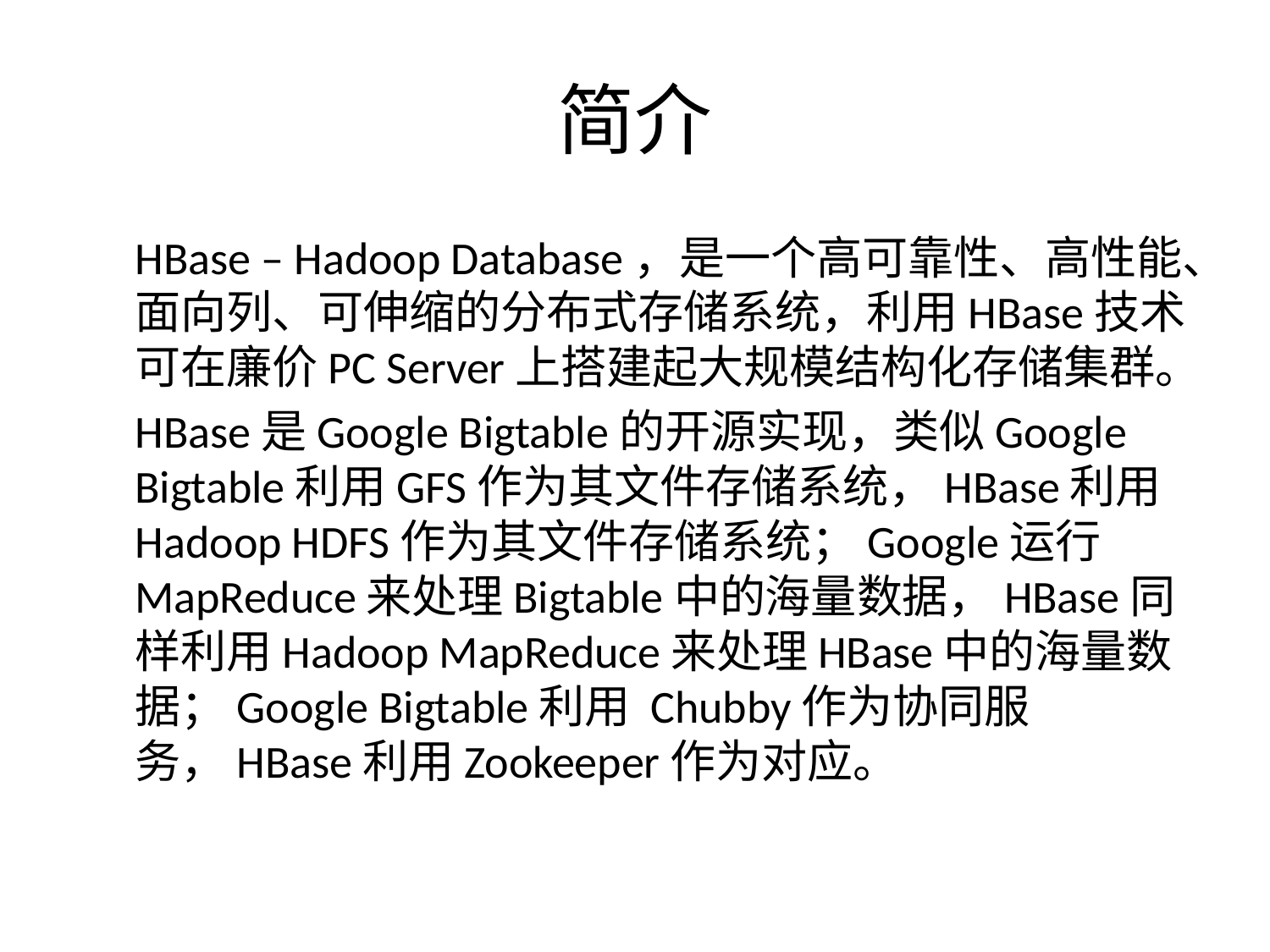

# 简介
HBase – Hadoop Database，是一个高可靠性、高性能、面向列、可伸缩的分布式存储系统，利用HBase技术可在廉价PC Server上搭建起大规模结构化存储集群。
HBase是Google Bigtable的开源实现，类似Google Bigtable利用GFS作为其文件存储系统，HBase利用Hadoop HDFS作为其文件存储系统；Google运行MapReduce来处理Bigtable中的海量数据，HBase同样利用Hadoop MapReduce来处理HBase中的海量数据；Google Bigtable利用 Chubby作为协同服务，HBase利用Zookeeper作为对应。